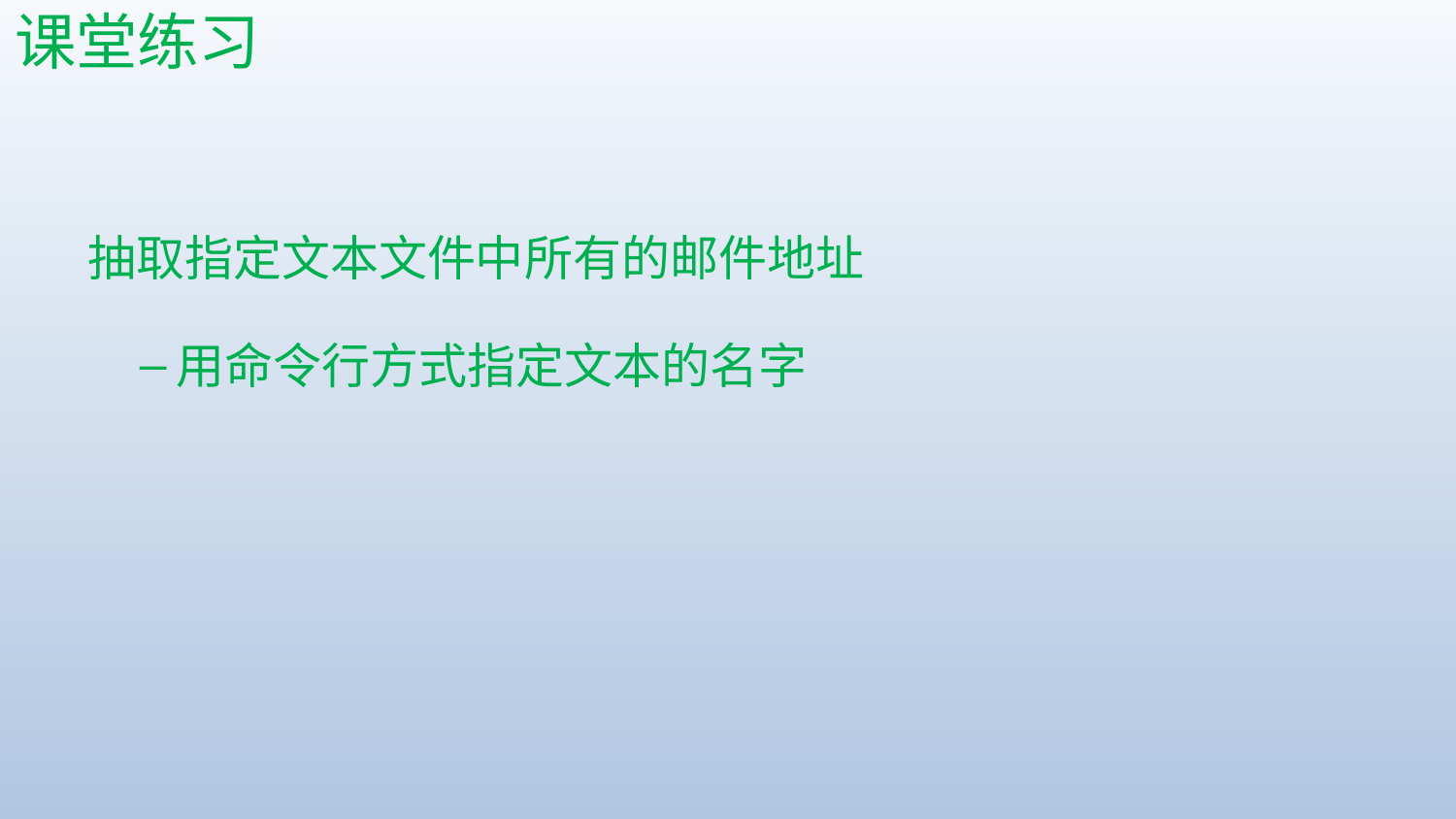

# 课堂练习
抽取指定文本文件中所有的邮件地址
用命令行方式指定文本的名字
91